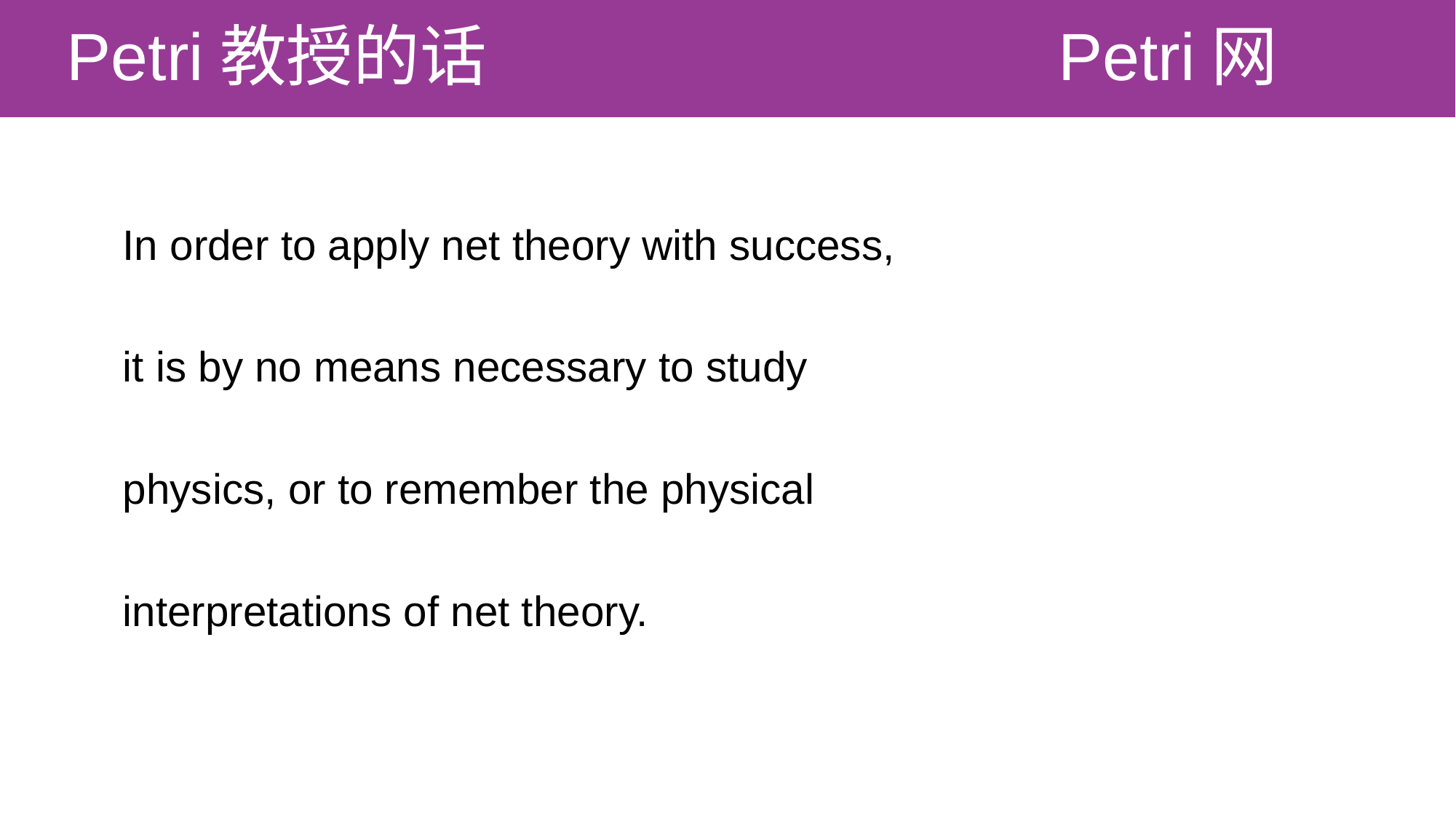

Petri教授的话
# Petri网
 In order to apply net theory with success,

 it is by no means necessary to study

 physics, or to remember the physical

 interpretations of net theory.